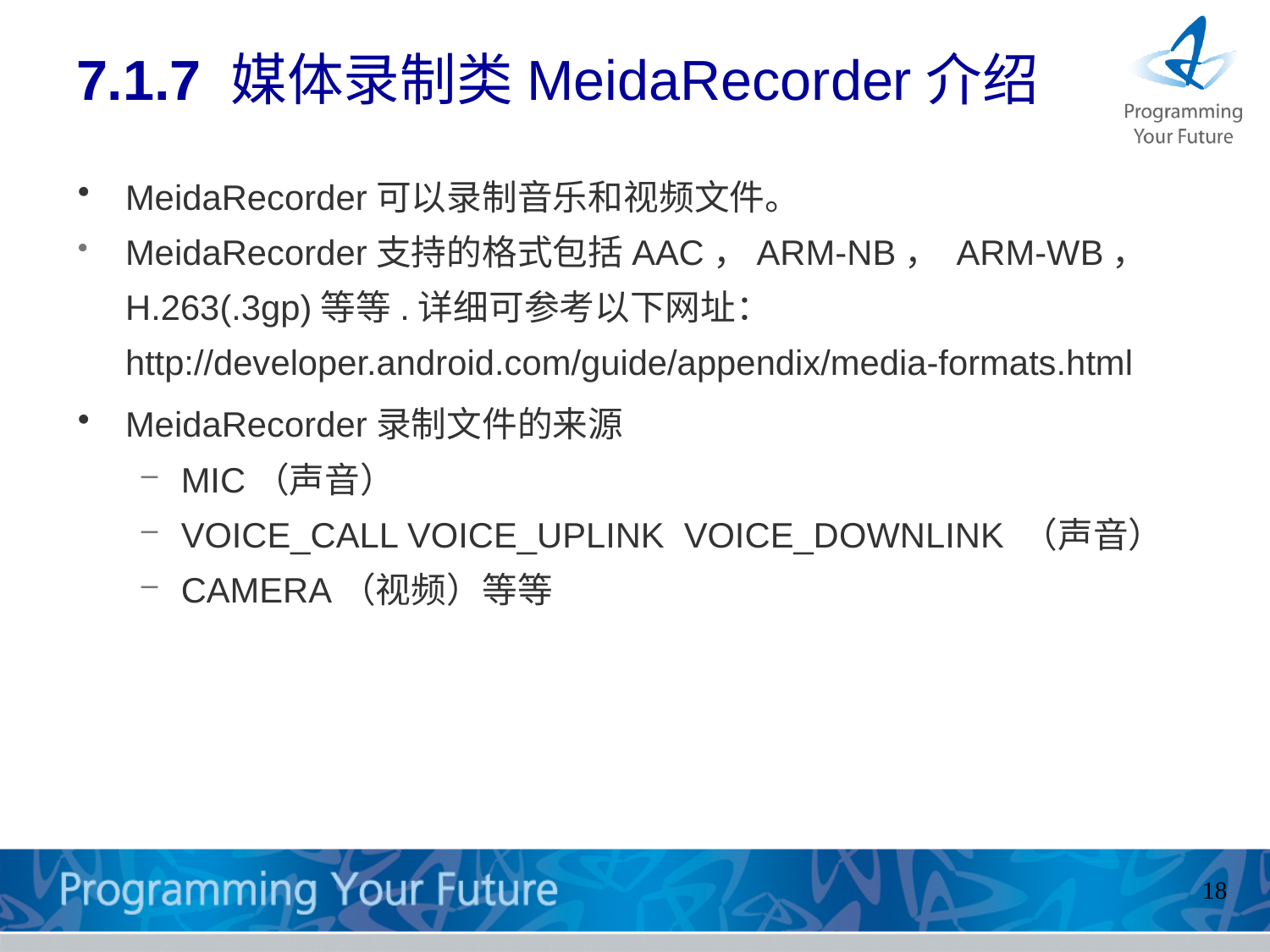

# 7.1.7 媒体录制类MeidaRecorder介绍
MeidaRecorder可以录制音乐和视频文件。
MeidaRecorder支持的格式包括AAC，ARM-NB， ARM-WB， H.263(.3gp)等等.详细可参考以下网址： http://developer.android.com/guide/appendix/media-formats.html
MeidaRecorder录制文件的来源
MIC（声音）
VOICE_CALL VOICE_UPLINK  VOICE_DOWNLINK （声音）
CAMERA（视频）等等